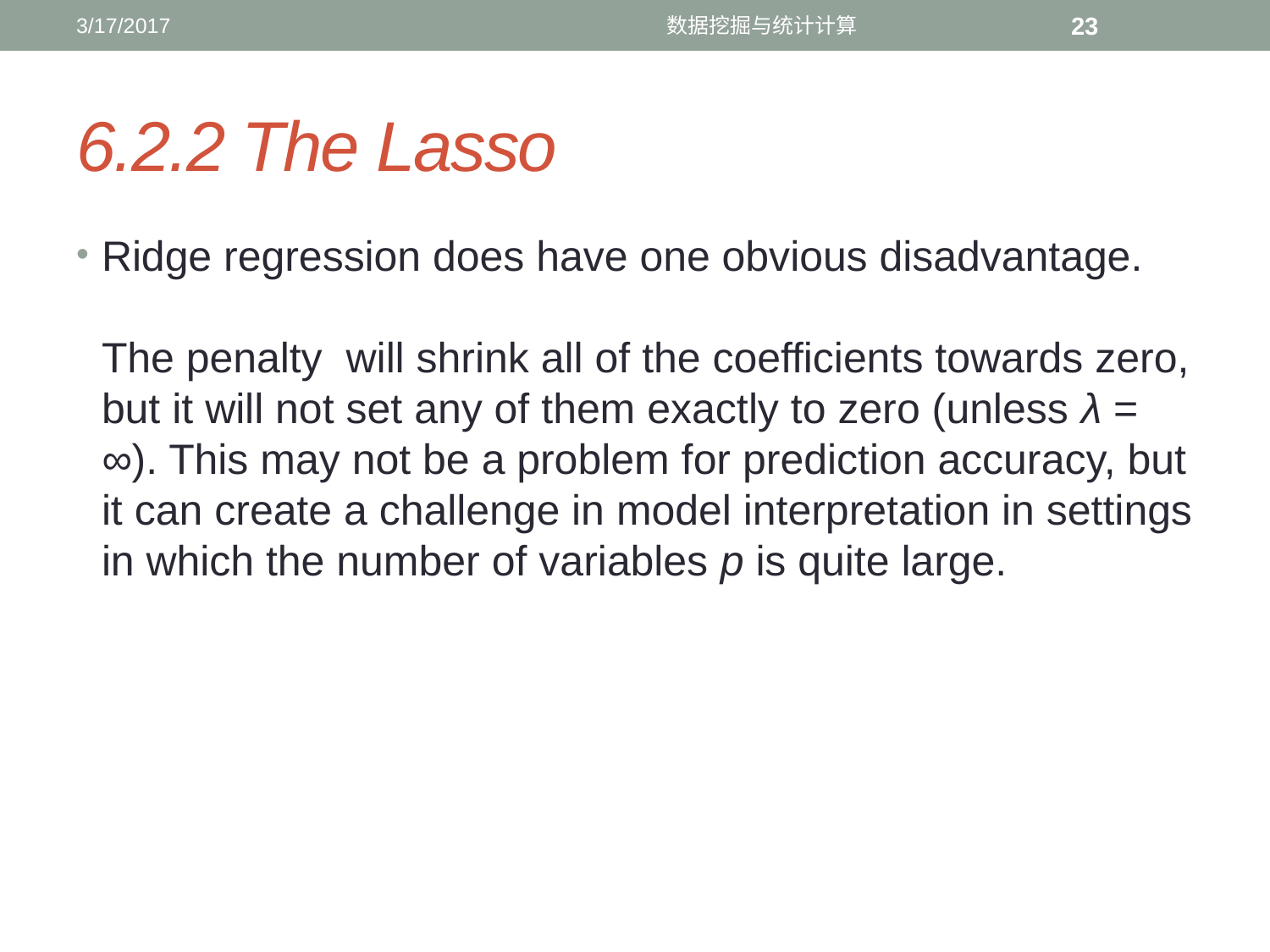

3/17/2017
数据挖掘与统计计算
23
# 6.2.2 The Lasso
Ridge regression does have one obvious disadvantage.
The penalty  will shrink all of the coefficients towards zero, but it will not set any of them exactly to zero (unless λ = ∞). This may not be a problem for prediction accuracy, but it can create a challenge in model interpretation in settings in which the number of variables p is quite large.